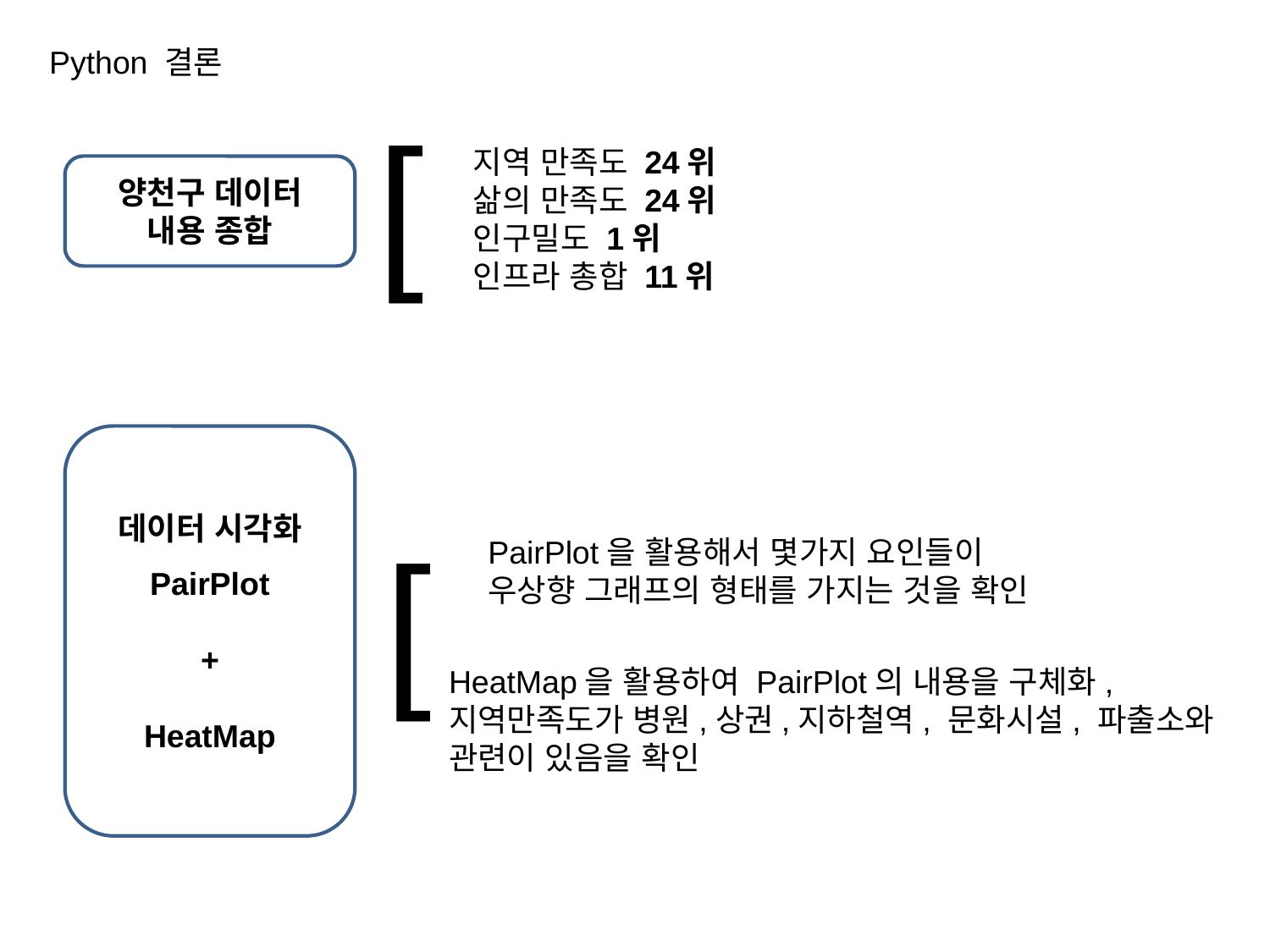

Python 결론
[
지역 만족도 24위
삶의 만족도 24위
인구밀도 1위
인프라 총합 11위
양천구 데이터
내용 종합
데이터 시각화

PairPlot

+

HeatMap
[
PairPlot을 활용해서 몇가지 요인들이
우상향 그래프의 형태를 가지는 것을 확인
HeatMap을 활용하여 PairPlot의 내용을 구체화,
지역만족도가 병원,상권,지하철역, 문화시설, 파출소와
관련이 있음을 확인